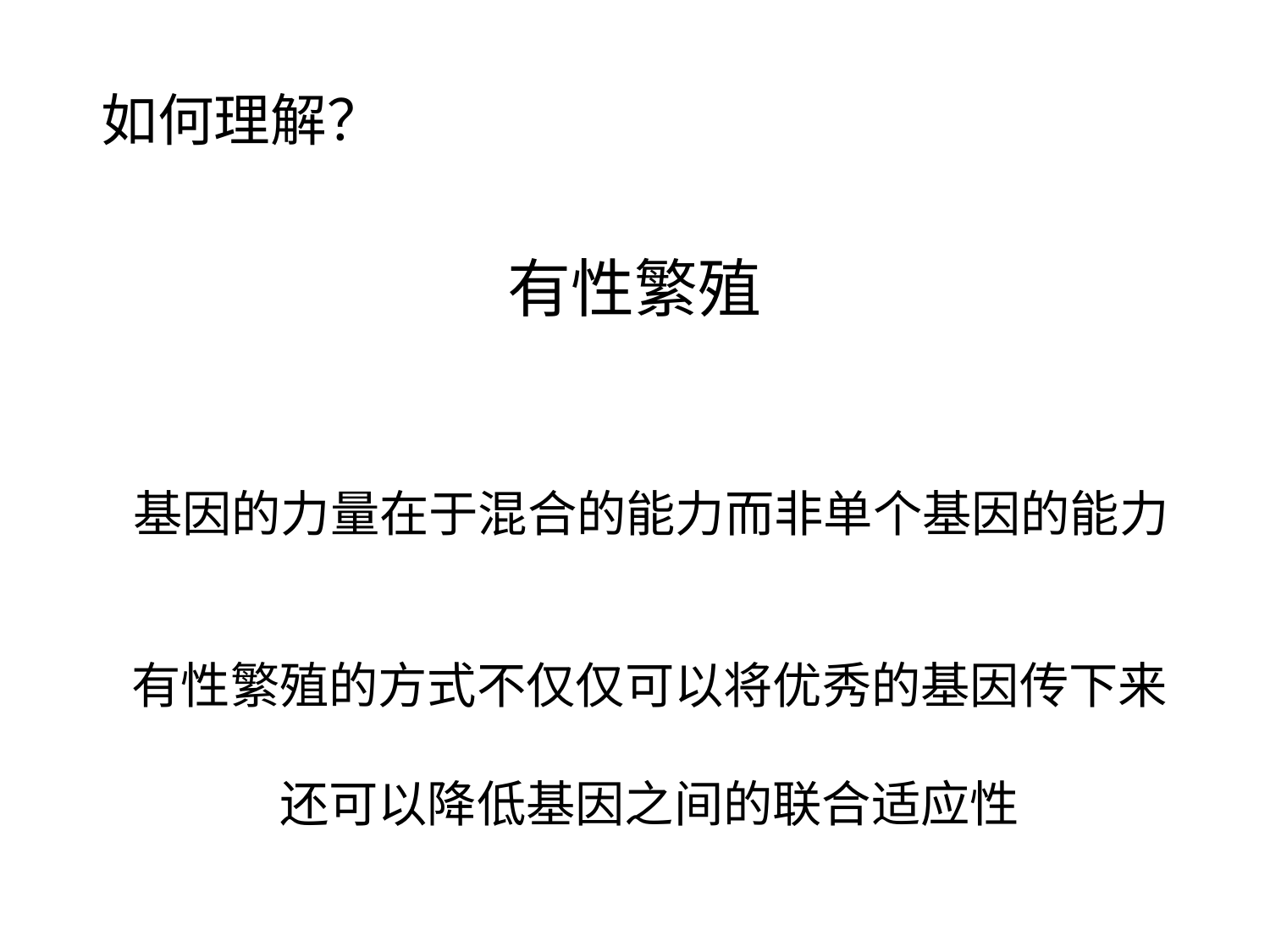

如何理解？
有性繁殖
基因的力量在于混合的能力而非单个基因的能力
有性繁殖的方式不仅仅可以将优秀的基因传下来

还可以降低基因之间的联合适应性